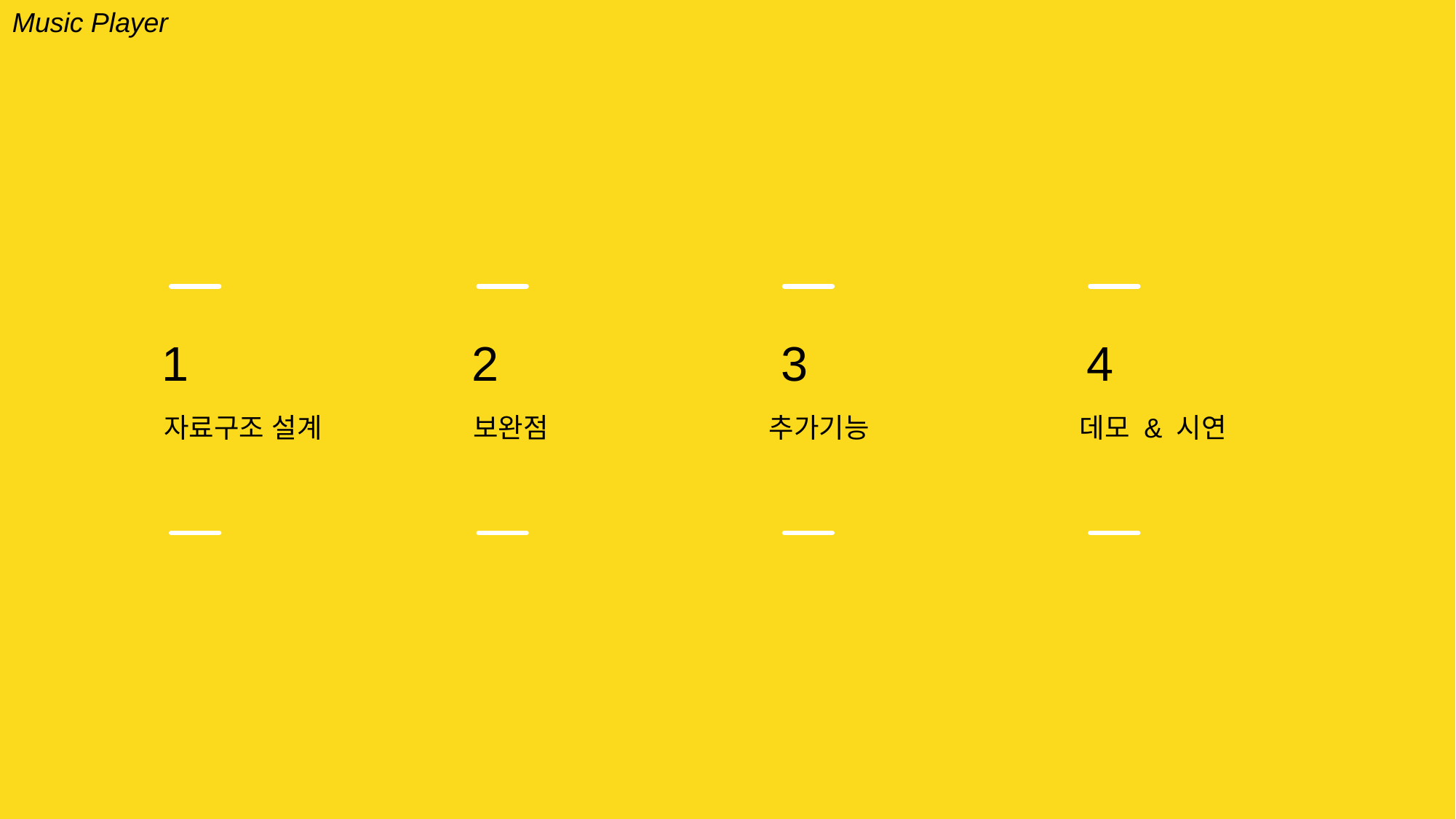

Music Player
1
2
3
4

자료구조 설계
보완점
추가기능
데모 & 시연